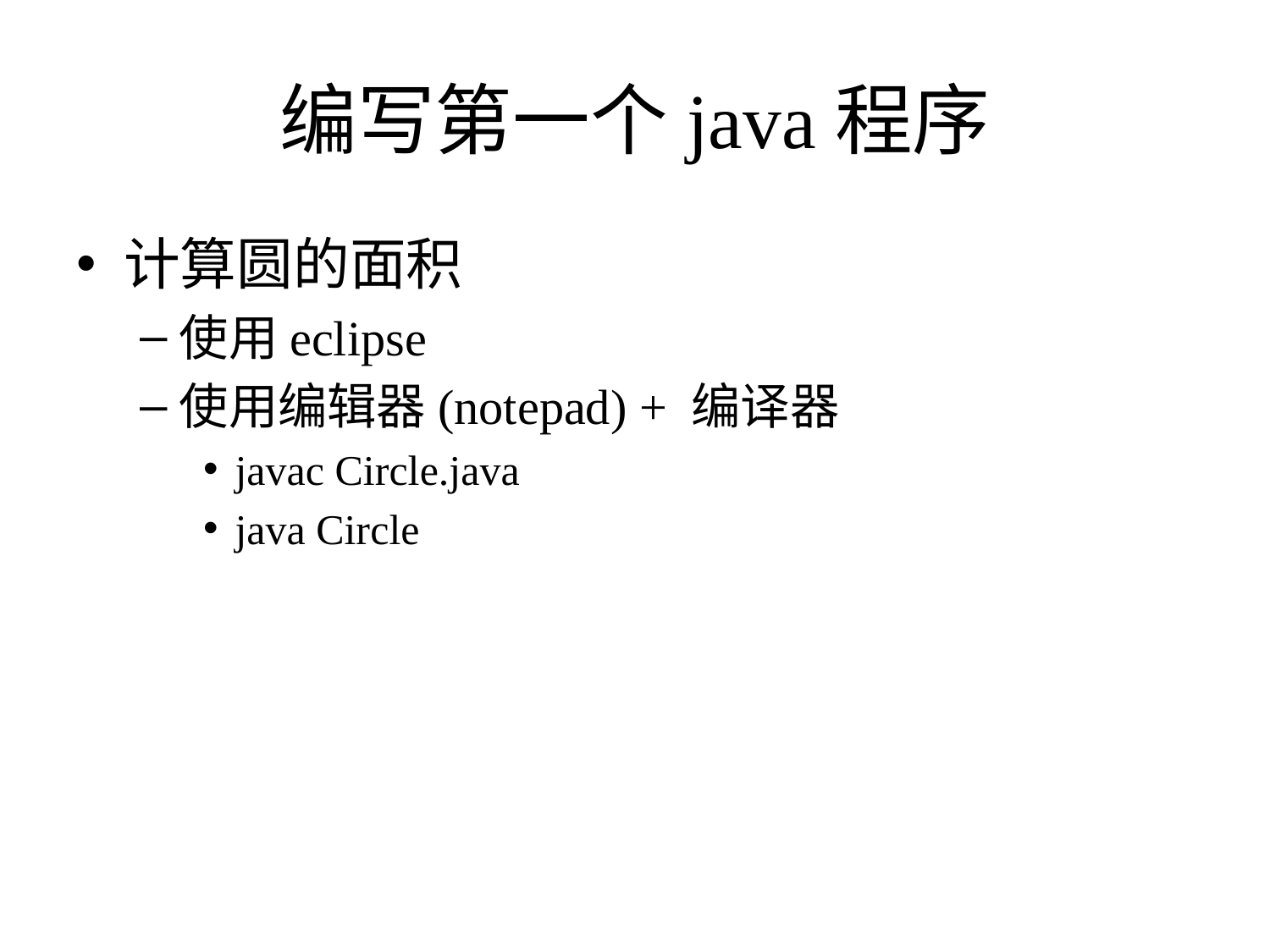

# 编写第一个java程序
计算圆的面积
使用eclipse
使用编辑器(notepad) + 编译器
javac Circle.java
java Circle